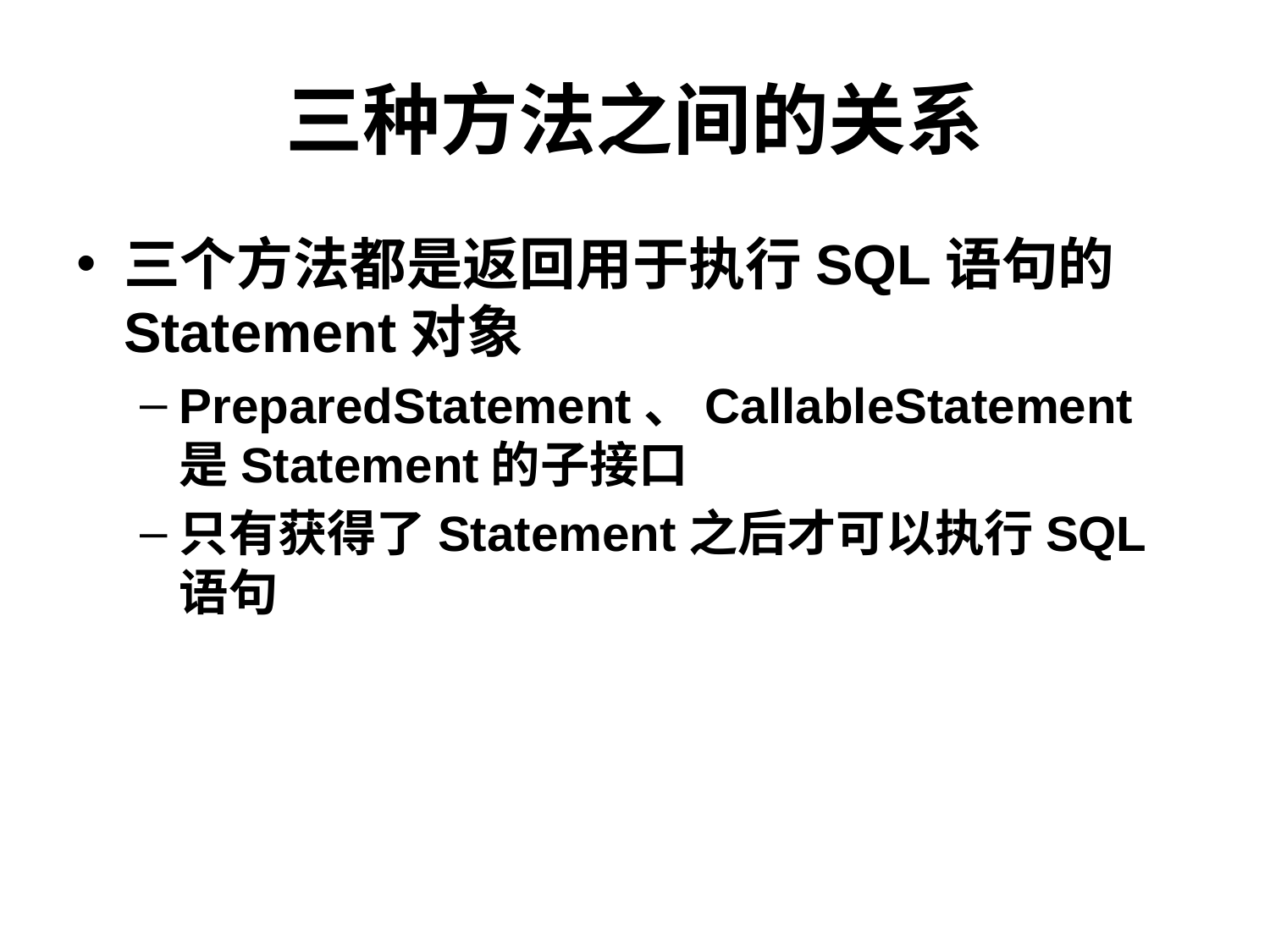

# 三种方法之间的关系
三个方法都是返回用于执行SQL语句的Statement对象
PreparedStatement、CallableStatement是Statement的子接口
只有获得了Statement之后才可以执行SQL语句